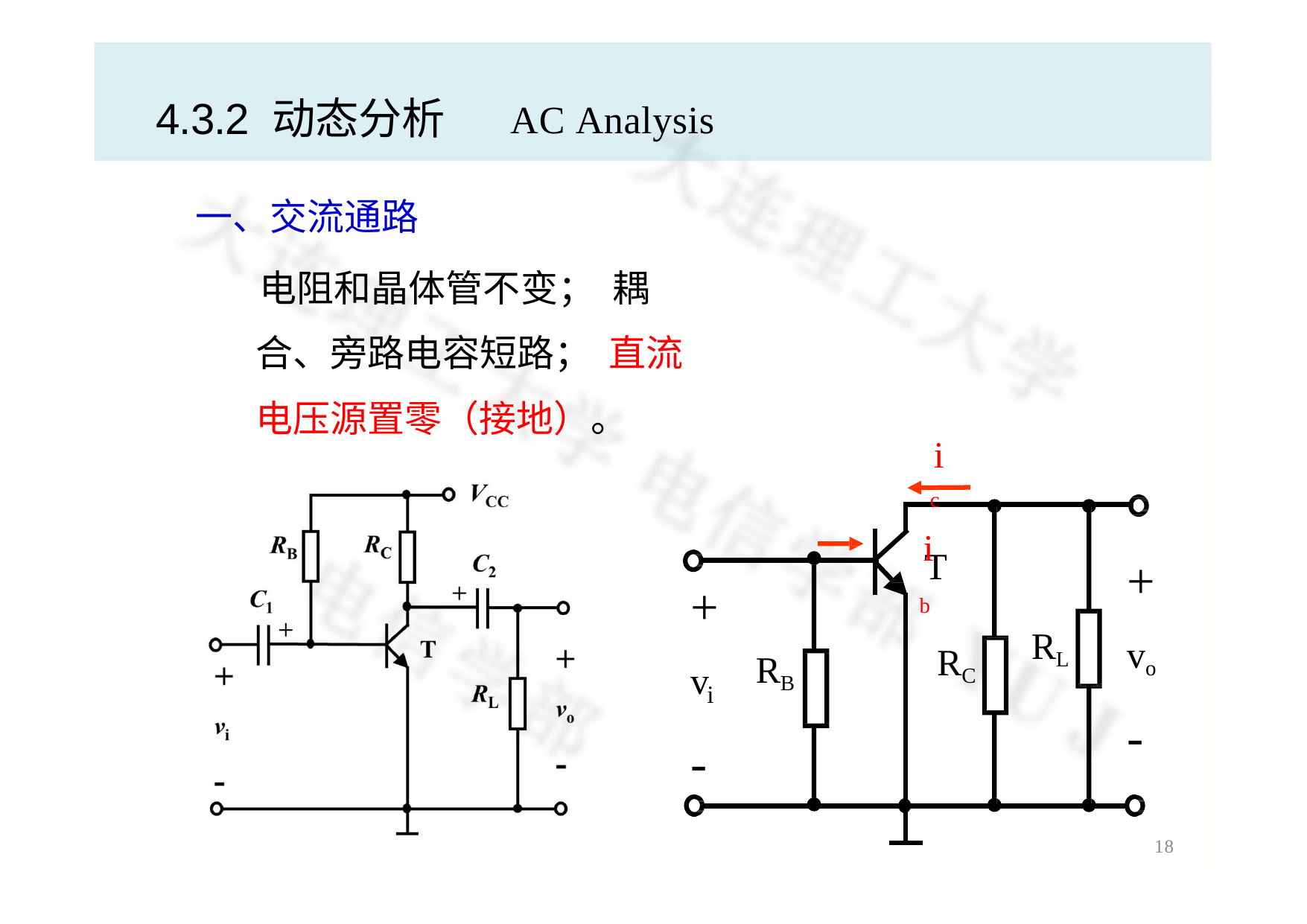

# 4.3.2 动态分析
AC Analysis
一、交流通路
电阻和晶体管不变；  耦合、旁路电容短路；  直流电压源置零（接地）。
ic
ib

T
+

+

RL
vo

RC
RB

v
i
-
-

18